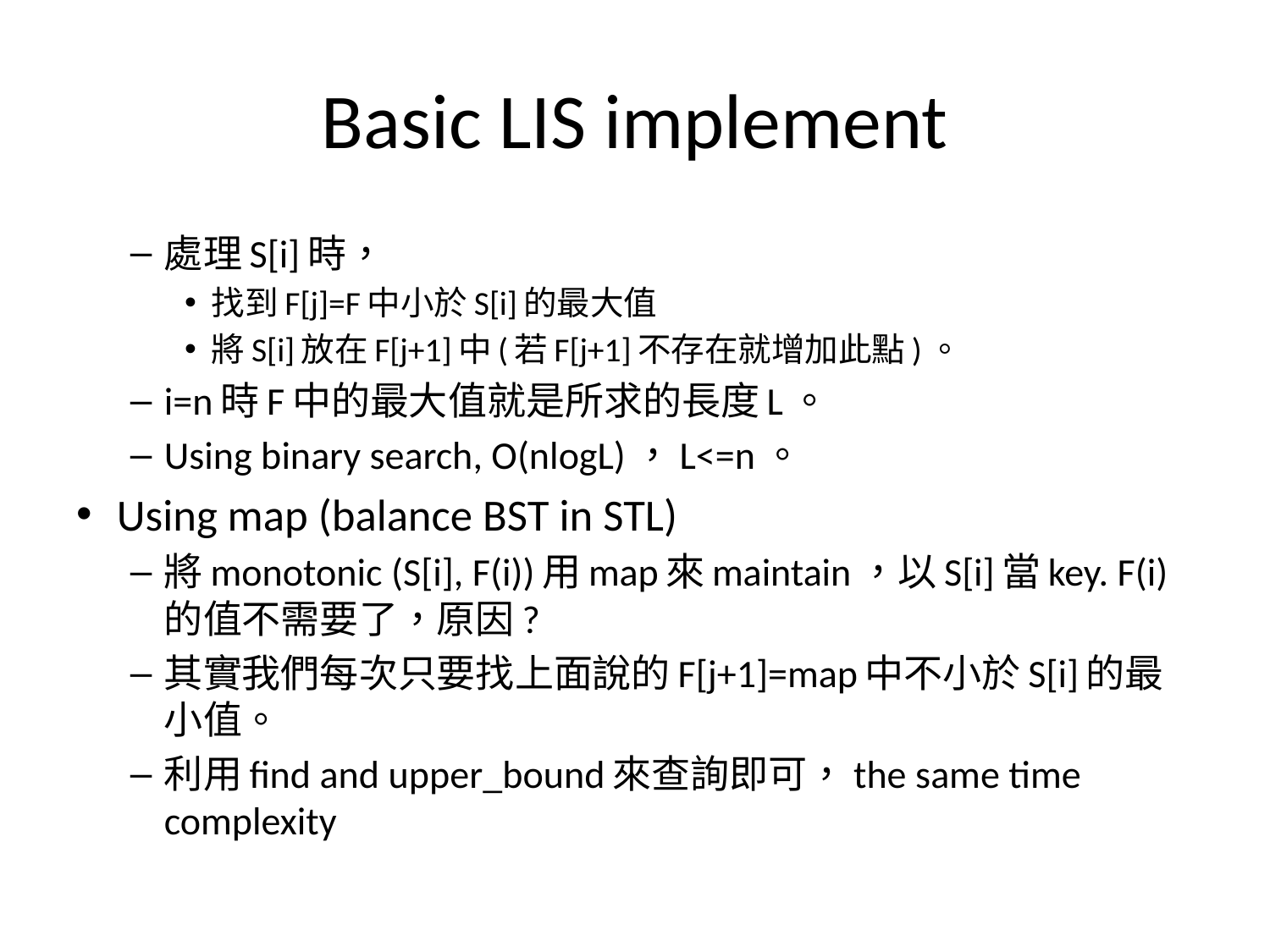

# Basic LIS implement
處理S[i]時，
找到F[j]=F中小於S[i]的最大值
將S[i]放在F[j+1]中(若F[j+1]不存在就增加此點)。
i=n時F中的最大值就是所求的長度L。
Using binary search, O(nlogL)，L<=n。
Using map (balance BST in STL)
將monotonic (S[i], F(i))用map來maintain，以S[i]當key. F(i)的值不需要了，原因?
其實我們每次只要找上面說的F[j+1]=map中不小於S[i]的最小值。
利用find and upper_bound來查詢即可，the same time complexity